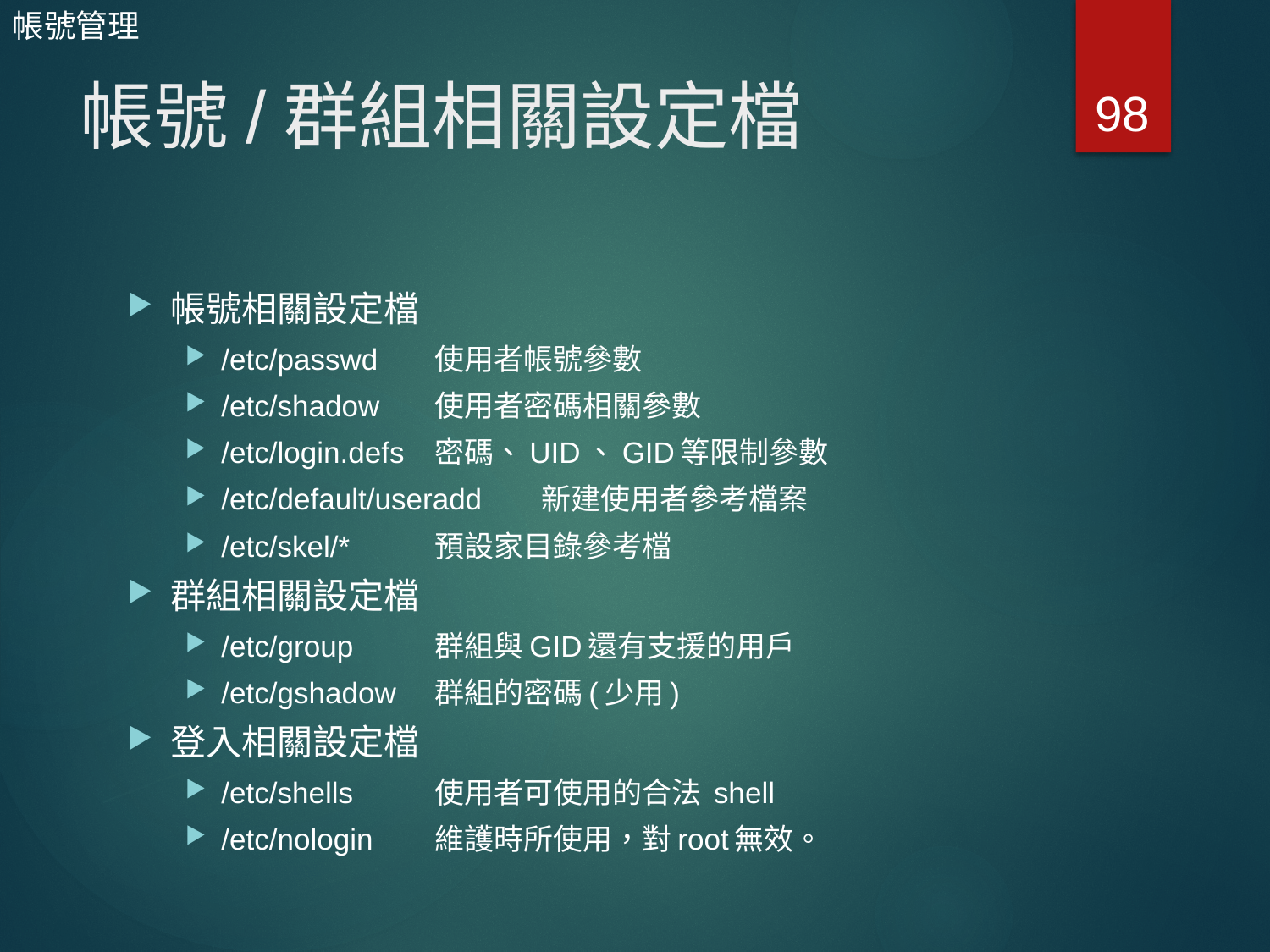

帳號管理
98
# 帳號/群組相關設定檔
帳號相關設定檔
/etc/passwd		使用者帳號參數
/etc/shadow		使用者密碼相關參數
/etc/login.defs		密碼、UID、GID等限制參數
/etc/default/useradd	新建使用者參考檔案
/etc/skel/*		預設家目錄參考檔
群組相關設定檔
/etc/group		群組與GID還有支援的用戶
/etc/gshadow		群組的密碼(少用)
登入相關設定檔
/etc/shells		使用者可使用的合法 shell
/etc/nologin		維護時所使用，對root無效。